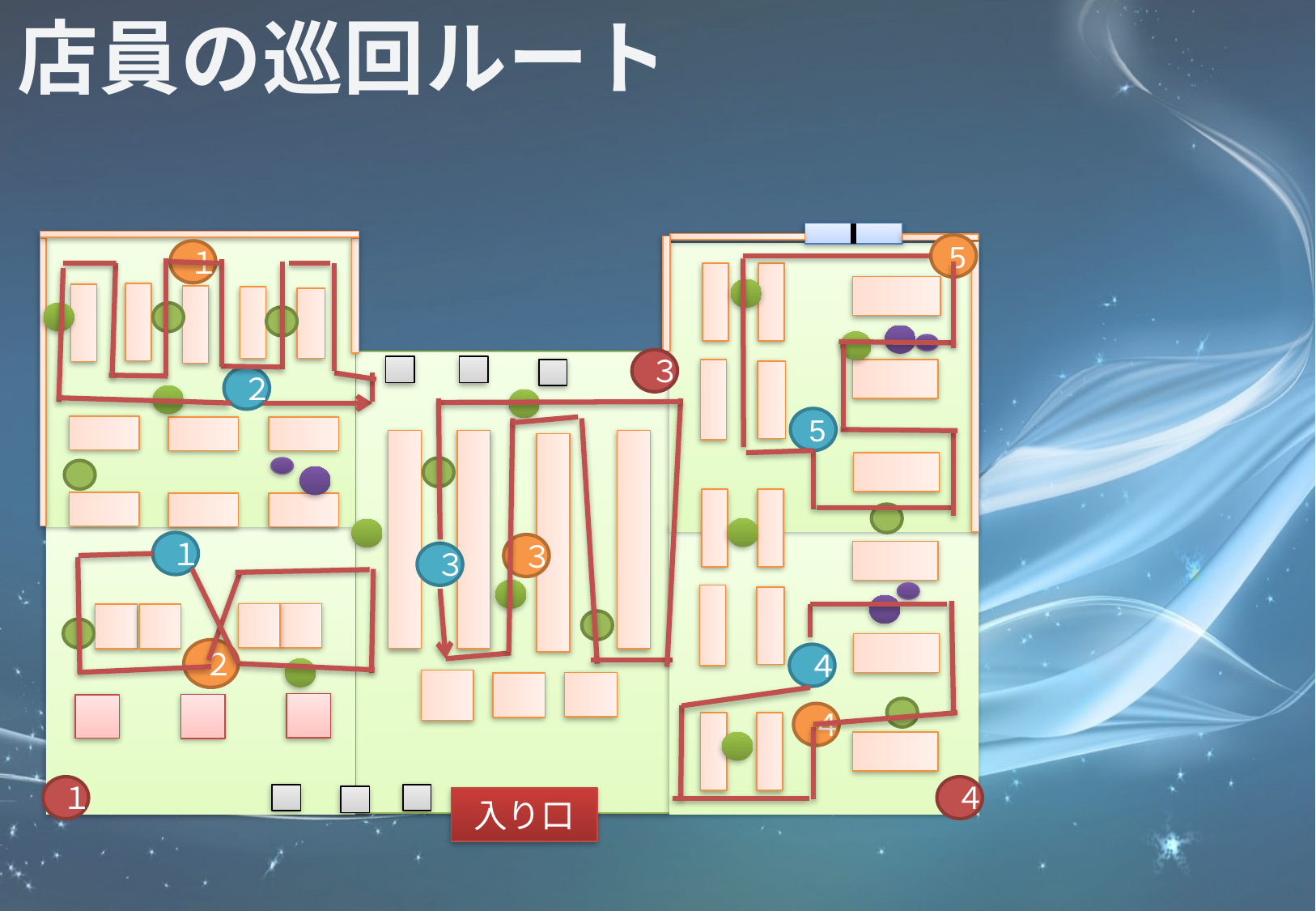

店員の巡回ルート

入り口
5
１

３
２

5

１
３
３

２
４

４

４
１